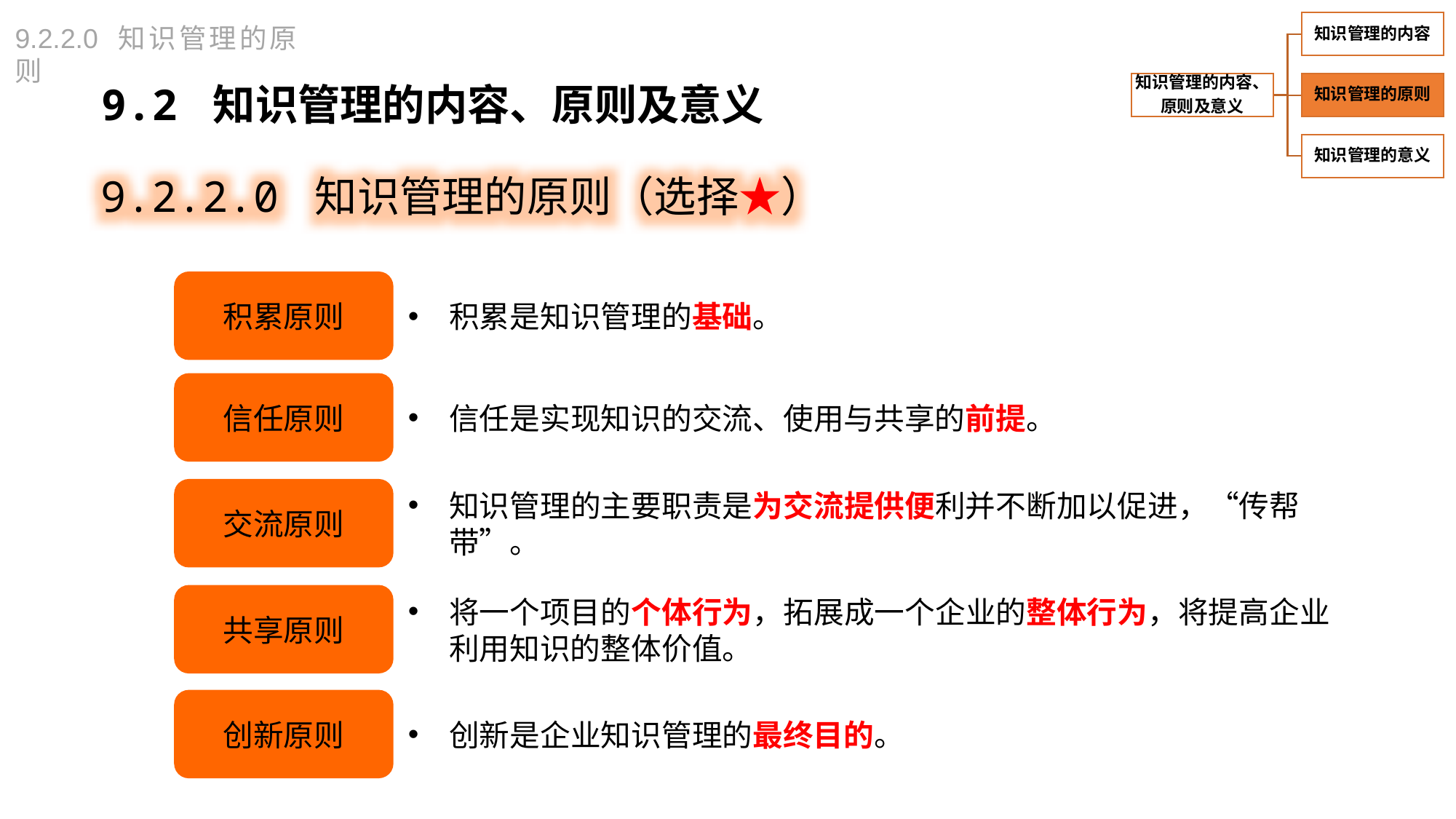

知识管理的内容、
原则及意义
知识管理的内容
知识管理的原则
知识管理的意义
9.2.2.0 知识管理的原则
9.2 知识管理的内容、原则及意义
9.2.2.0 知识管理的原则（选择★）
积累原则
积累是知识管理的基础。
信任原则
信任是实现知识的交流、使用与共享的前提。
交流原则
知识管理的主要职责是为交流提供便利并不断加以促进，“传帮带”。
共享原则
将一个项目的个体行为，拓展成一个企业的整体行为，将提高企业利用知识的整体价值。
创新原则
创新是企业知识管理的最终目的。